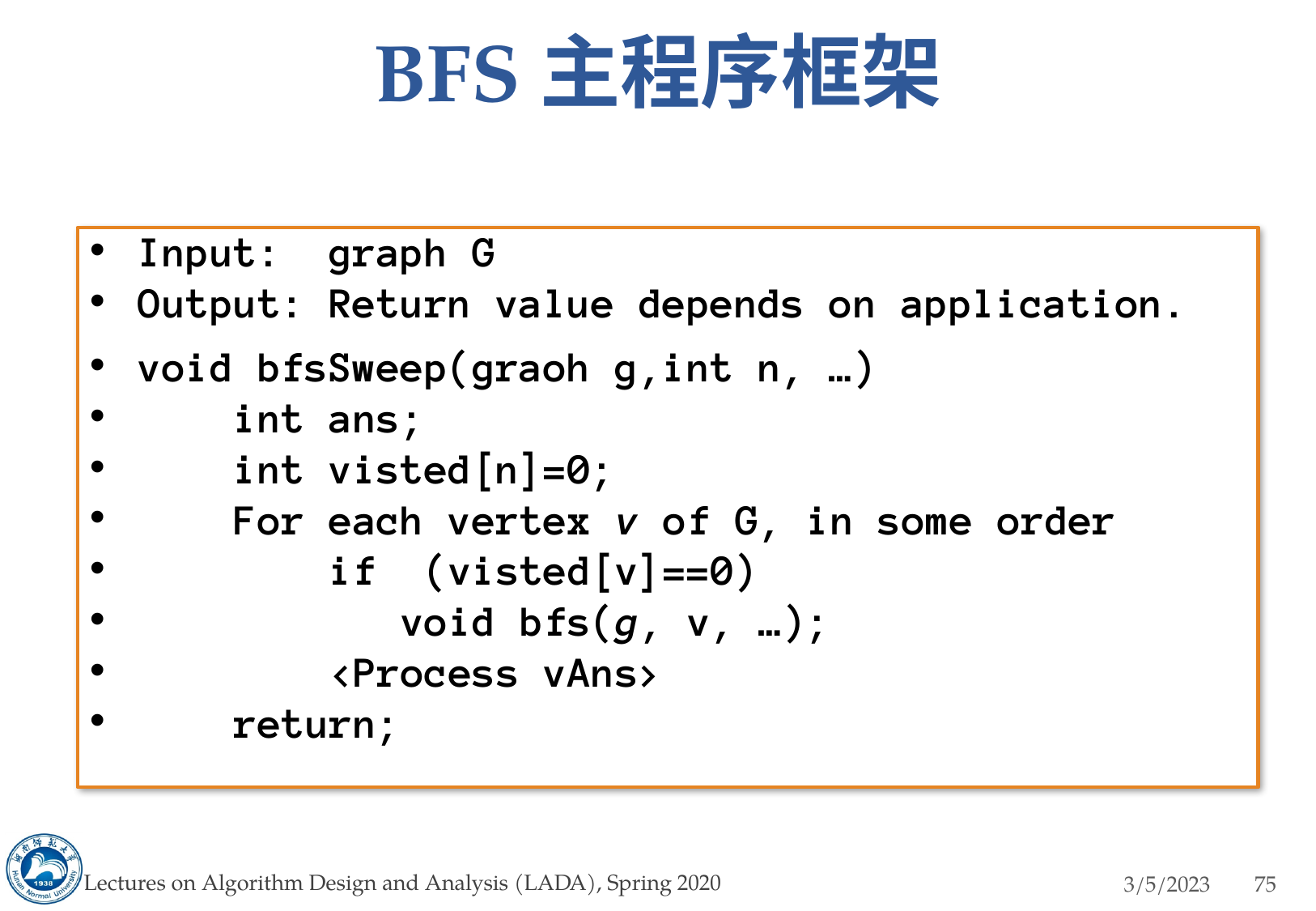

# BFS主程序框架
Input:  graph G
Output: Return value depends on application.
void bfsSweep(graoh g,int n, …)
    int ans;
    int visted[n]=0;
    For each vertex v of G, in some order
        if  (visted[v]==0)
           void bfs(g, v, …);
        <Process vAns>
    return;
Lectures on Algorithm Design and Analysis (LADA), Spring 2020
3/5/2023
75